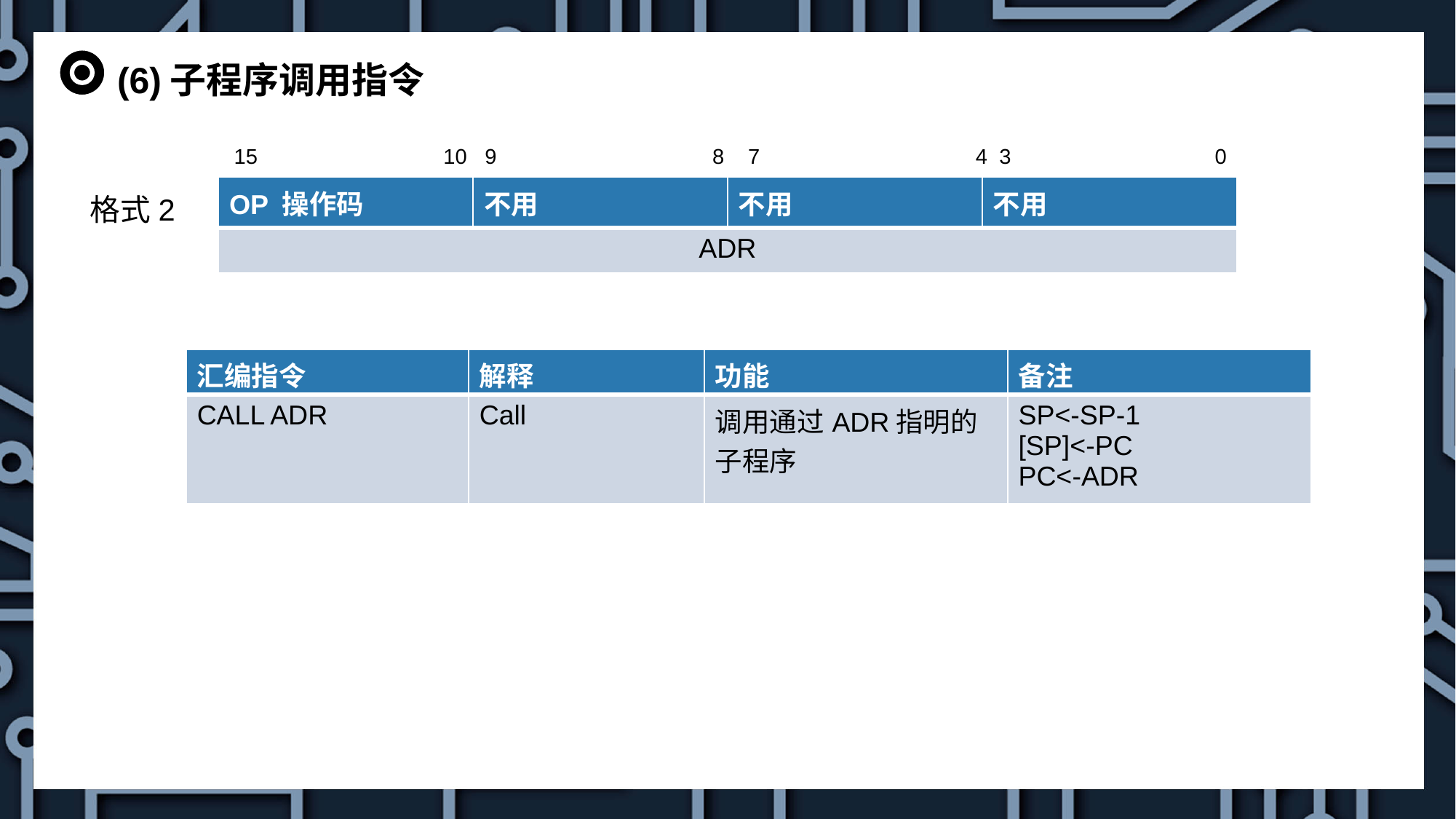

(6)子程序调用指令

15                               10   9                                    8    7                                    4  3                                  0
格式2
| OP 操作码 | 不用 | 不用 | 不用 |
| --- | --- | --- | --- |
| ADR |  |  |  |
| 汇编指令 | 解释 | 功能 | 备注 |
| --- | --- | --- | --- |
| CALL ADR | Call | 调用通过ADR指明的子程序 | SP<-SP-1 [SP]<-PC PC<-ADR |